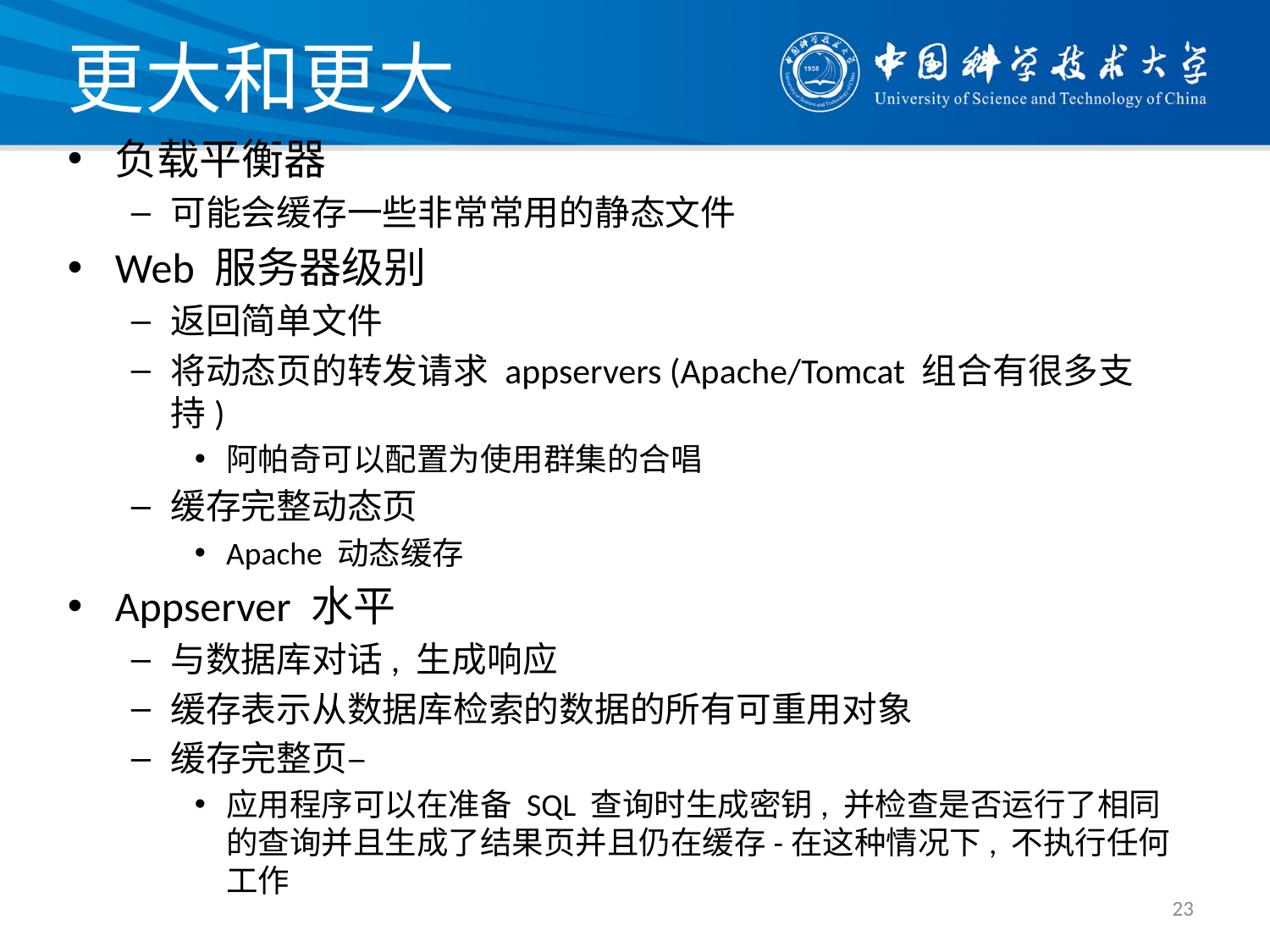

# 更大和更大
负载平衡器
可能会缓存一些非常常用的静态文件
Web 服务器级别
返回简单文件
将动态页的转发请求 appservers (Apache/Tomcat 组合有很多支持)
阿帕奇可以配置为使用群集的合唱
缓存完整动态页
Apache 动态缓存
Appserver 水平
与数据库对话, 生成响应
缓存表示从数据库检索的数据的所有可重用对象
缓存完整页–
应用程序可以在准备 SQL 查询时生成密钥, 并检查是否运行了相同的查询并且生成了结果页并且仍在缓存-在这种情况下, 不执行任何工作
23